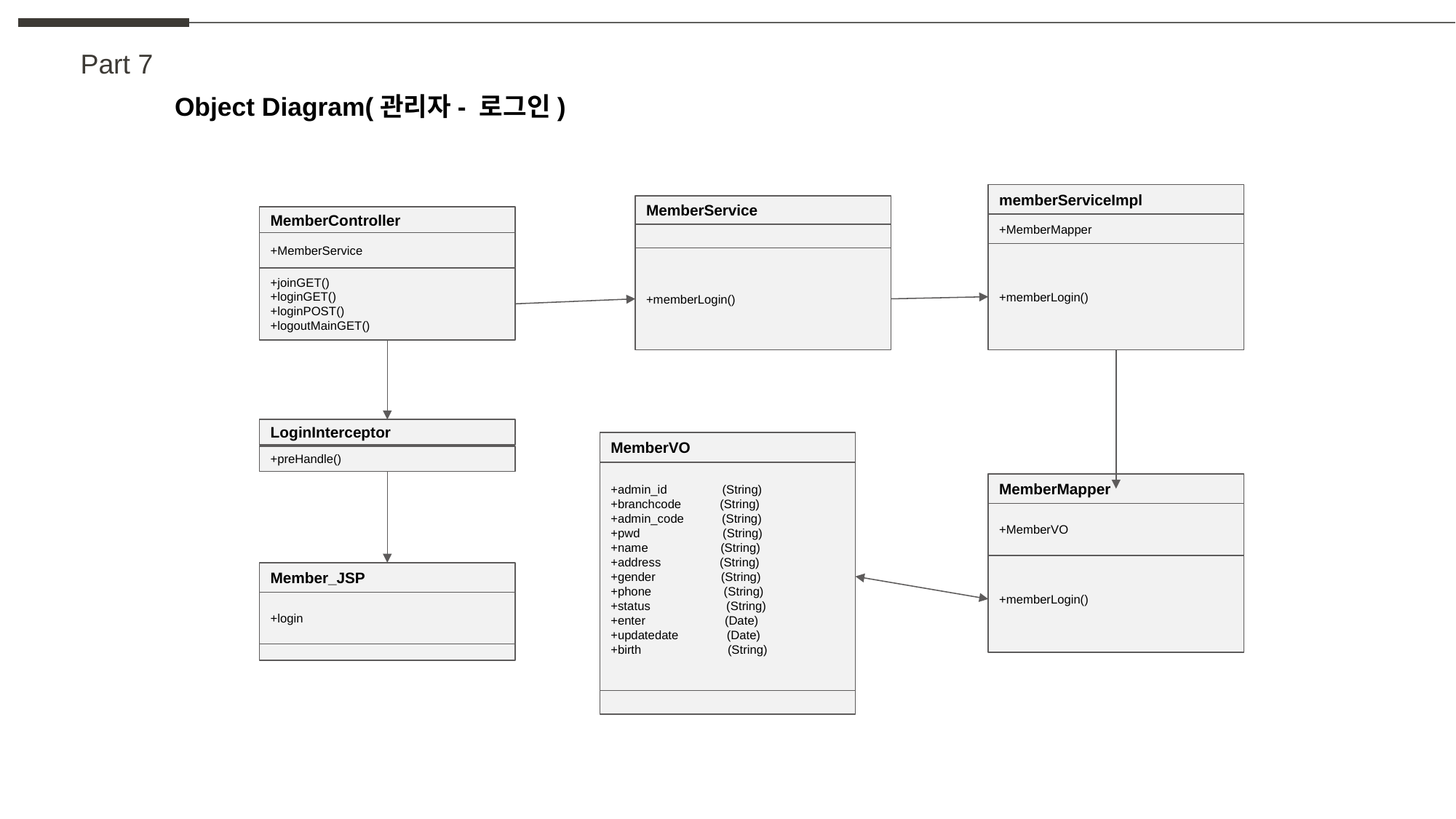

Part 7
Object Diagram(관리자- 로그인)
memberServiceImpl
MemberService

+memberLogin()
MemberController
+MemberService
+joinGET()
+loginGET()
+loginPOST()
+logoutMainGET()
+MemberMapper
+memberLogin()
LoginInterceptor
+preHandle()
MemberVO
+admin_id                (String)
+branchcode          	(String)
+admin_code           (String)
+pwd                        (String)
+name                     (String)
+address                 (String)
+gender                   (String)
+phone                     (String)
+status                      (String)
+enter                       (Date)
+updatedate              (Date)
+birth                         (String)

MemberMapper
+MemberVO
+memberLogin()
Member_JSP
+login